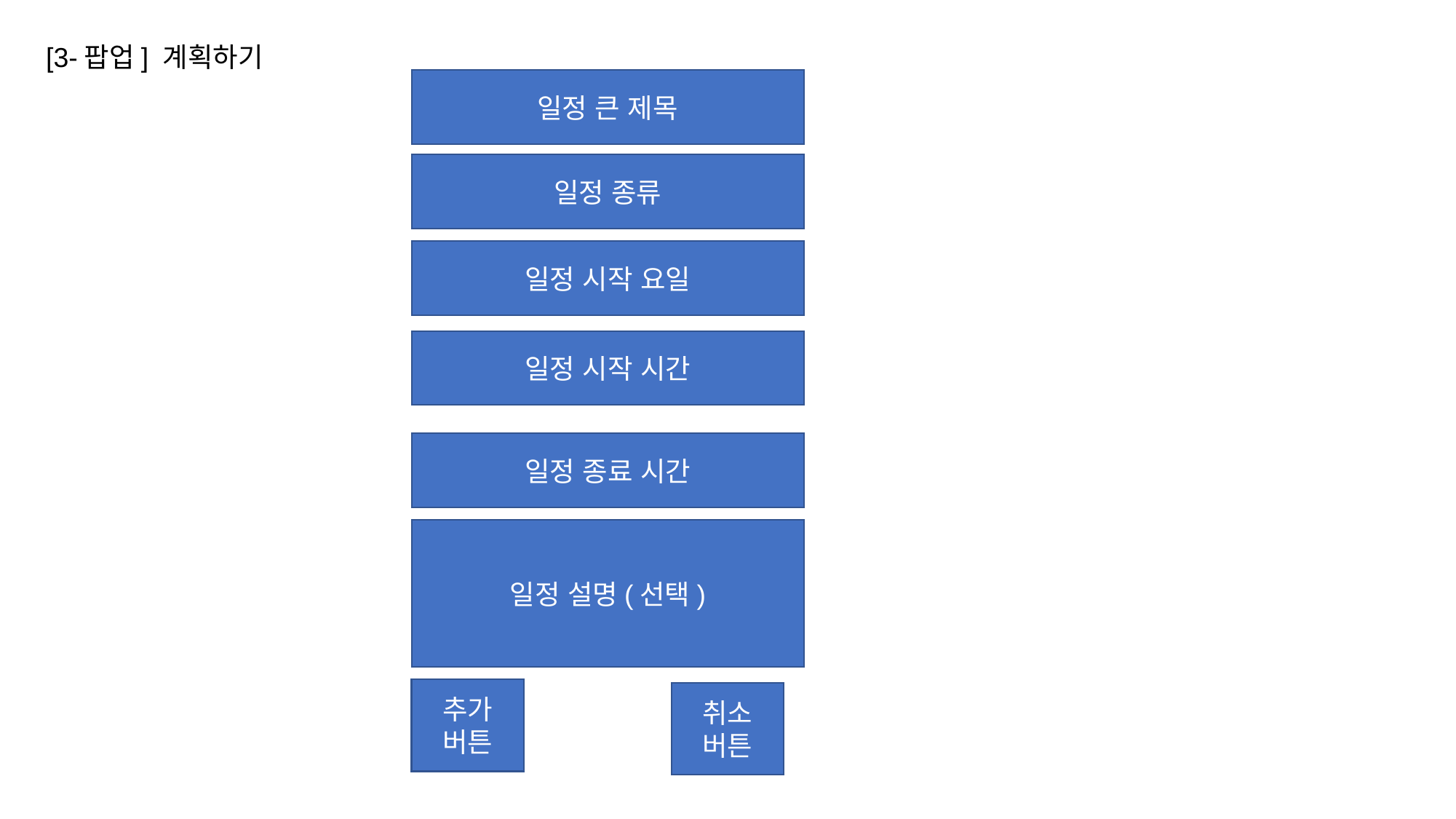

[3-팝업] 계획하기
일정 큰 제목
일정 종류
일정 시작 요일
일정 시작 시간
일정 종료 시간
일정 설명(선택)
추가
버튼
취소
버튼